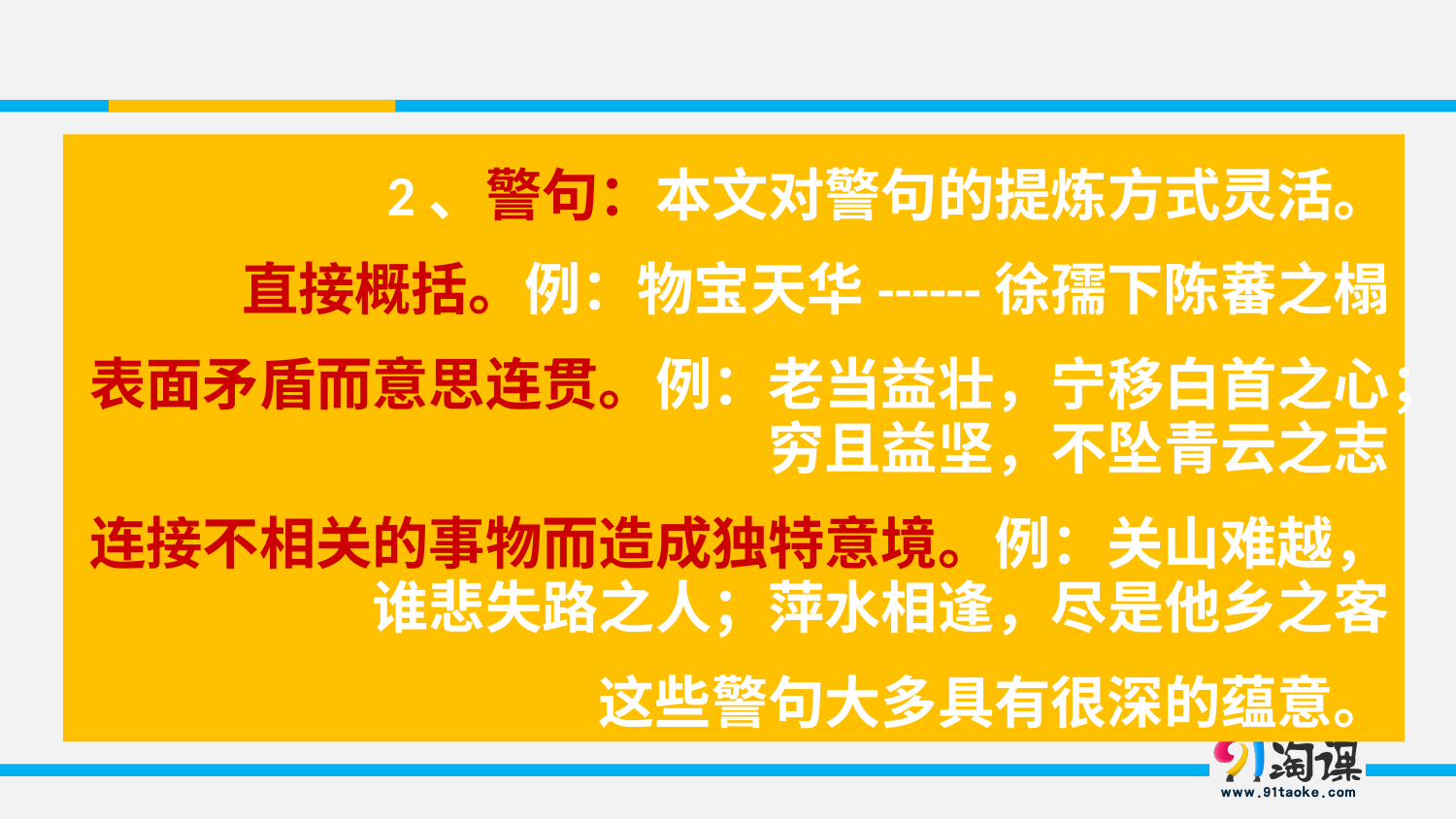

2、警句：本文对警句的提炼方式灵活。
直接概括。例：物宝天华------徐孺下陈蕃之榻
表面矛盾而意思连贯。例：老当益壮，宁移白首之心；穷且益坚，不坠青云之志
连接不相关的事物而造成独特意境。例：关山难越，谁悲失路之人；萍水相逢，尽是他乡之客
这些警句大多具有很深的蕴意。